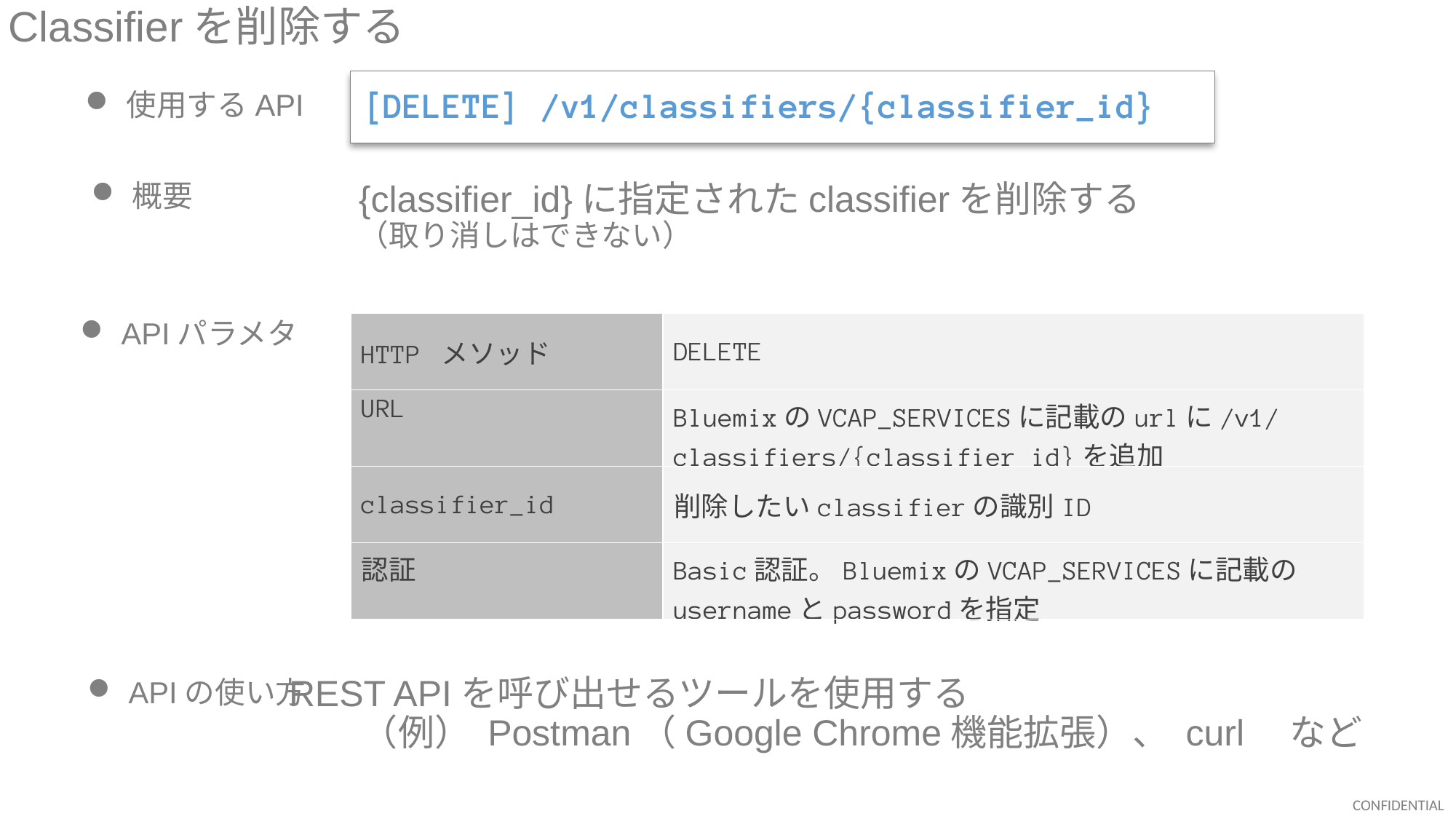

Classifierを削除する
[DELETE] /v1/classifiers/{classifier_id}
使用するAPI
概要
{classifier_id}に指定されたclassifierを削除する
（取り消しはできない）
APIパラメタ
| HTTP メソッド | DELETE |
| --- | --- |
| URL | BluemixのVCAP\_SERVICESに記載のurlに/v1/classifiers/{classifier\_id}を追加 |
| classifier\_id | 削除したいclassifierの識別ID |
| 認証 | Basic認証。BluemixのVCAP\_SERVICESに記載のusernameとpasswordを指定 |
REST APIを呼び出せるツールを使用する
　　（例） Postman（Google Chrome機能拡張）、 curl　など
APIの使い方
CONFIDENTIAL